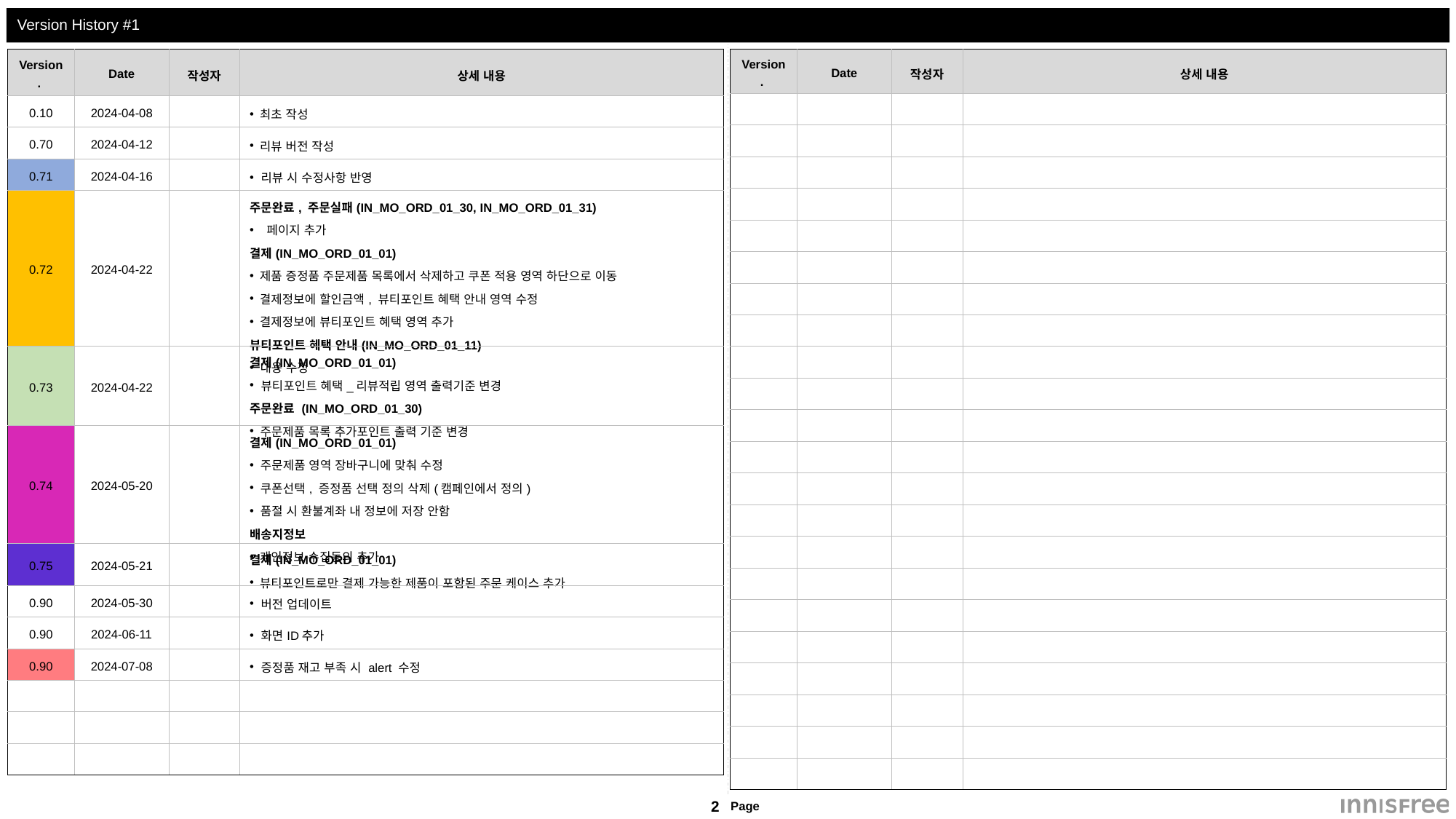

# Version History #1
| Version. | Date | 작성자 | 상세 내용 |
| --- | --- | --- | --- |
| 0.10 | 2024-04-08 |  | 최초 작성 |
| 0.70 | 2024-04-12 |  | 리뷰 버전 작성 |
| 0.71 | 2024-04-16 |  | 리뷰 시 수정사항 반영 |
| 0.72 | 2024-04-22 |  | 주문완료, 주문실패(IN\_MO\_ORD\_01\_30, IN\_MO\_ORD\_01\_31) 페이지 추가 결제(IN\_MO\_ORD\_01\_01) 제품 증정품 주문제품 목록에서 삭제하고 쿠폰 적용 영역 하단으로 이동 결제정보에 할인금액, 뷰티포인트 혜택 안내 영역 수정 결제정보에 뷰티포인트 혜택 영역 추가 뷰티포인트 혜택 안내(IN\_MO\_ORD\_01\_11) 내용 수정 |
| 0.73 | 2024-04-22 |  | 결제(IN\_MO\_ORD\_01\_01) 뷰티포인트 혜택\_리뷰적립 영역 출력기준 변경 주문완료 (IN\_MO\_ORD\_01\_30) 주문제품 목록 추가포인트 출력 기준 변경 |
| 0.74 | 2024-05-20 |  | 결제(IN\_MO\_ORD\_01\_01) 주문제품 영역 장바구니에 맞춰 수정 쿠폰선택, 증정품 선택 정의 삭제(캠페인에서 정의) 품절 시 환불계좌 내 정보에 저장 안함 배송지정보 개인정보 수집동의 추가 |
| 0.75 | 2024-05-21 |  | 결제(IN\_MO\_ORD\_01\_01) 뷰티포인트로만 결제 가능한 제품이 포함된 주문 케이스 추가 |
| 0.90 | 2024-05-30 |  | 버전 업데이트 |
| 0.90 | 2024-06-11 |  | 화면ID추가 |
| 0.90 | 2024-07-08 |  | 증정품 재고 부족 시 alert 수정 |
|  |  |  |  |
|  |  |  |  |
|  |  |  |  |
| Version. | Date | 작성자 | 상세 내용 |
| --- | --- | --- | --- |
|  |  |  |  |
|  |  |  |  |
|  |  |  |  |
|  |  |  |  |
|  |  |  |  |
|  |  |  |  |
|  |  |  |  |
|  |  |  |  |
|  |  |  |  |
|  |  |  |  |
|  |  |  |  |
|  |  |  |  |
|  |  |  |  |
|  |  |  |  |
|  |  |  |  |
|  |  |  |  |
|  |  |  |  |
|  |  |  |  |
|  |  |  |  |
|  |  |  |  |
|  |  |  |  |
|  |  |  |  |